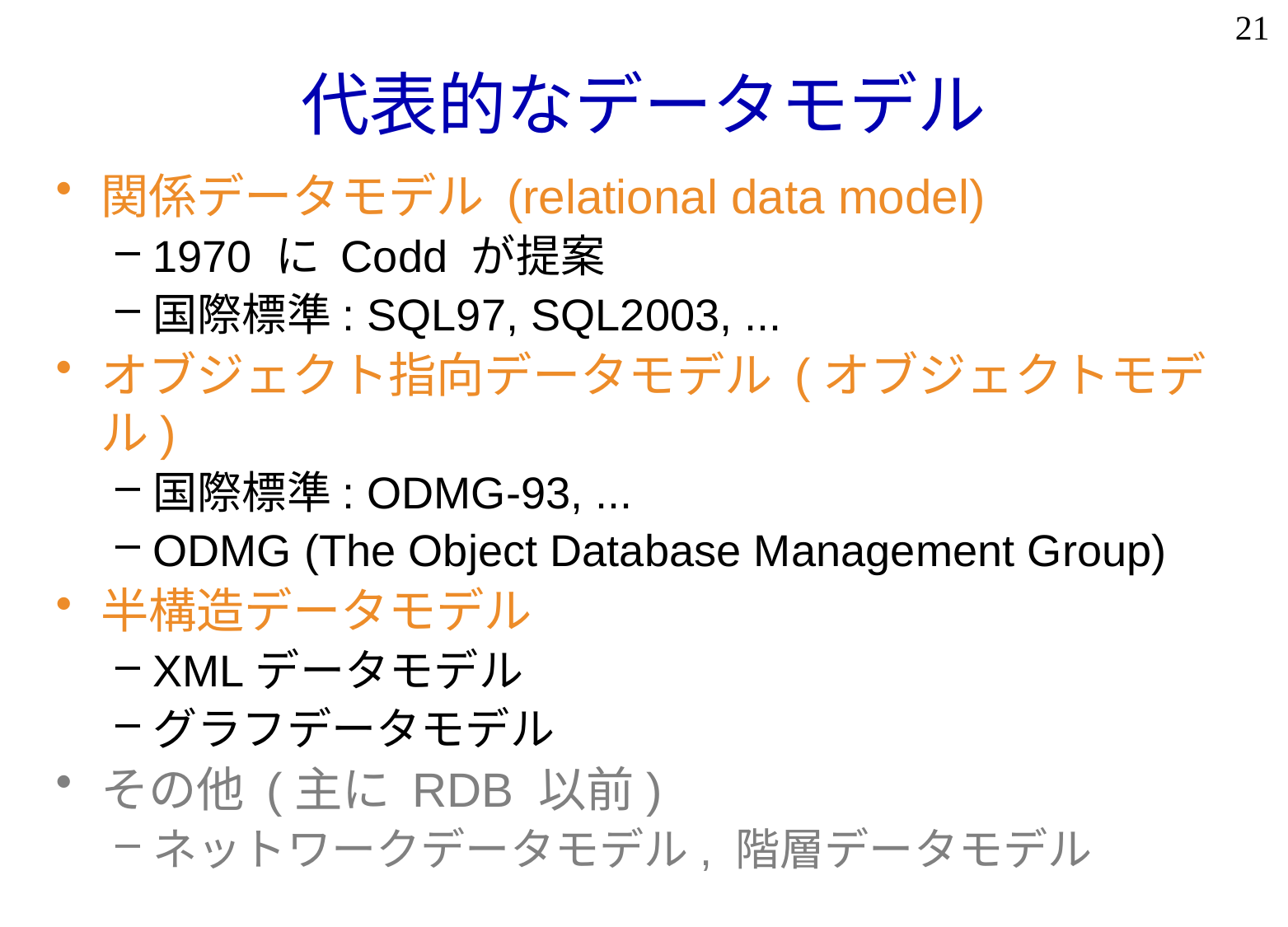

21
# 代表的なデータモデル
関係データモデル (relational data model)
1970 に Codd が提案
国際標準: SQL97, SQL2003, ...
オブジェクト指向データモデル (オブジェクトモデル)
国際標準: ODMG-93, ...
ODMG (The Object Database Management Group)
半構造データモデル
XMLデータモデル
グラフデータモデル
その他 (主に RDB 以前)
ネットワークデータモデル, 階層データモデル